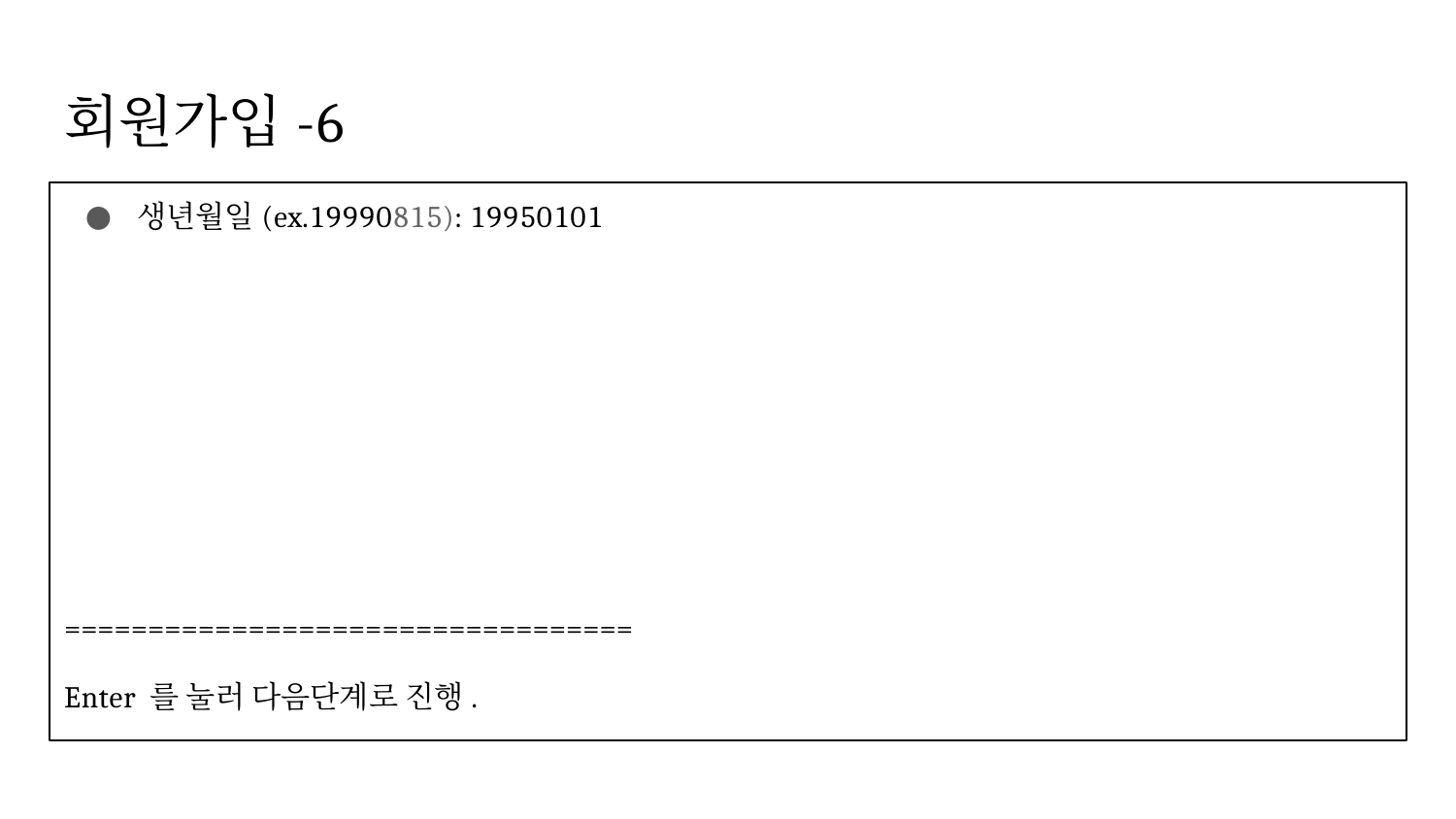

# 회원가입-6
생년월일(ex.19990815): 19950101

==================================
Enter 를 눌러 다음단계로 진행.